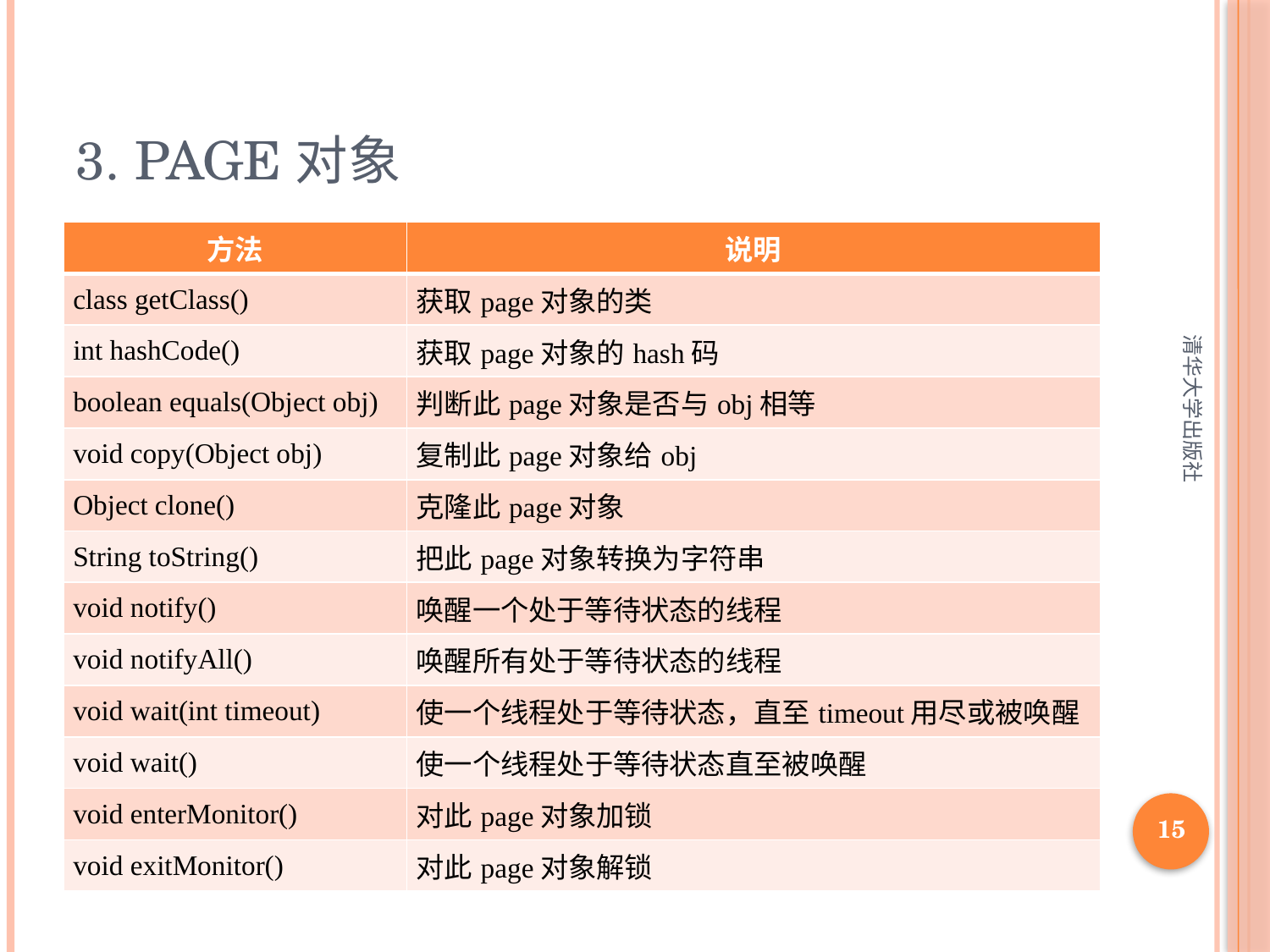

# 3. page对象
| 方法 | 说明 |
| --- | --- |
| class getClass() | 获取page对象的类 |
| int hashCode() | 获取page对象的hash码 |
| boolean equals(Object obj) | 判断此page对象是否与obj相等 |
| void copy(Object obj) | 复制此page对象给obj |
| Object clone() | 克隆此page对象 |
| String toString() | 把此page对象转换为字符串 |
| void notify() | 唤醒一个处于等待状态的线程 |
| void notifyAll() | 唤醒所有处于等待状态的线程 |
| void wait(int timeout) | 使一个线程处于等待状态，直至timeout用尽或被唤醒 |
| void wait() | 使一个线程处于等待状态直至被唤醒 |
| void enterMonitor() | 对此page对象加锁 |
| void exitMonitor() | 对此page对象解锁 |
清华大学出版社
15